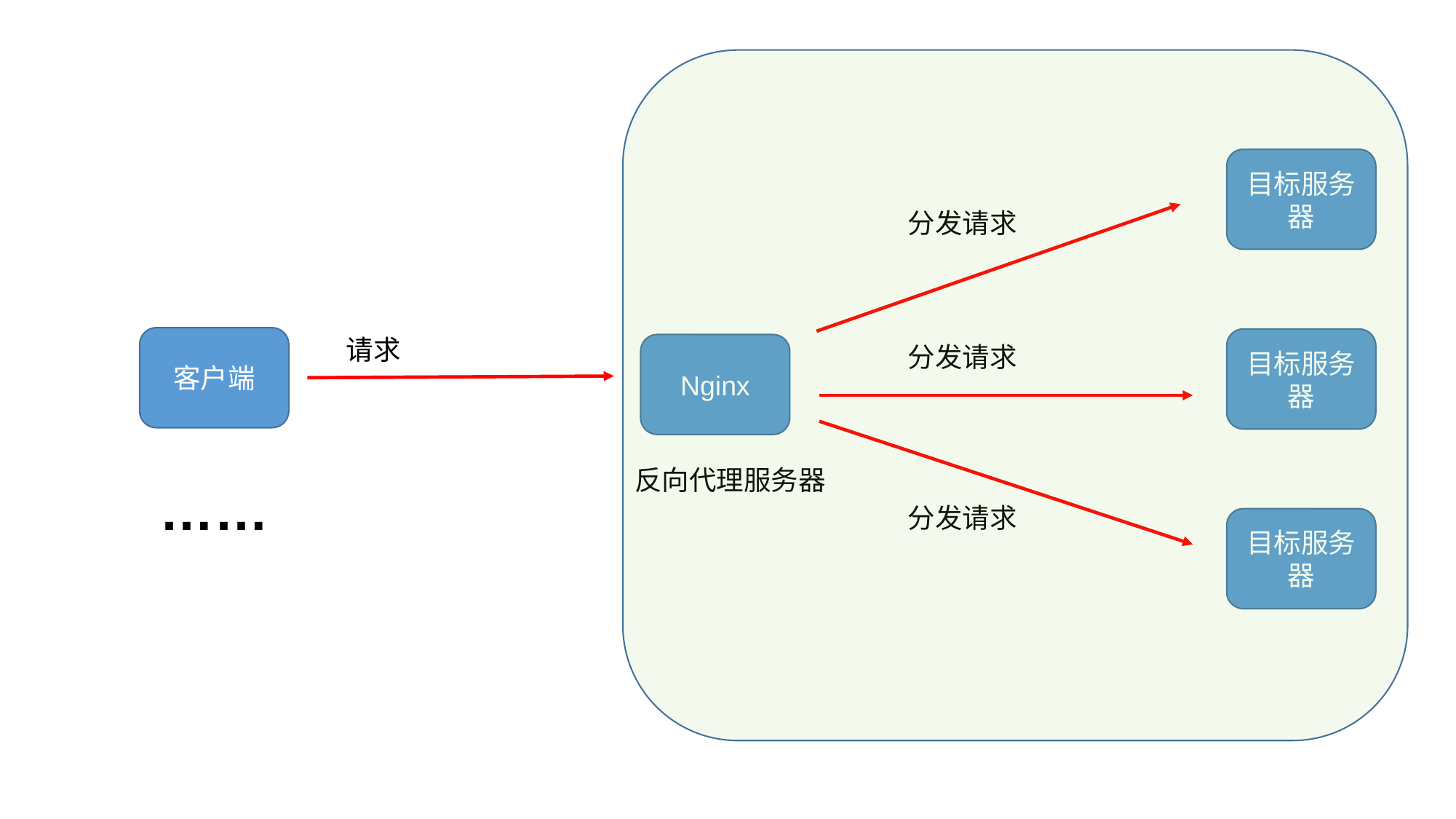

目标服务器
目标服务器
目标服务器
分发请求
请求
客户端
Nginx
分发请求
反向代理服务器
……
分发请求